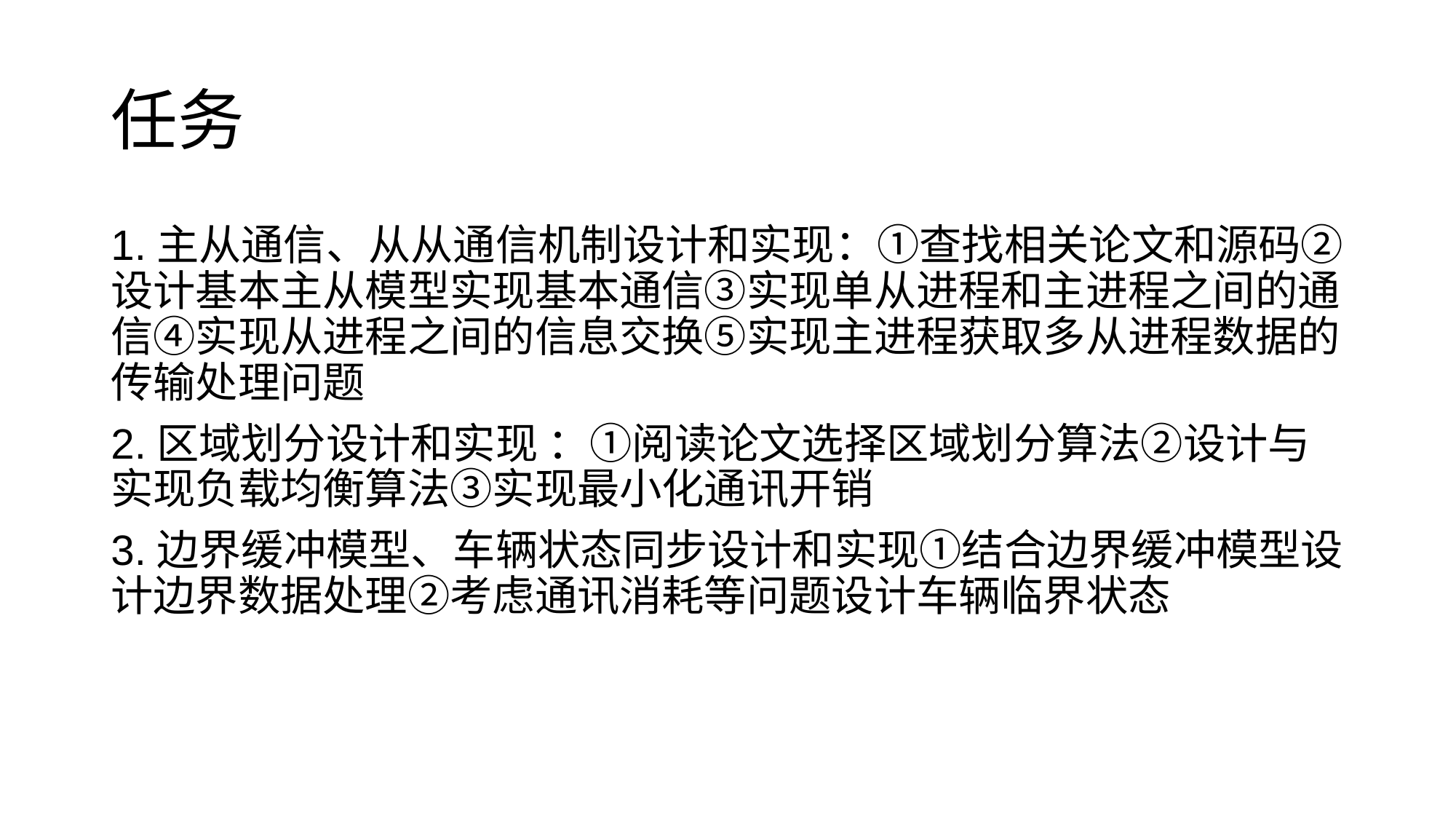

# 任务
1.主从通信、从从通信机制设计和实现：①查找相关论文和源码②设计基本主从模型实现基本通信③实现单从进程和主进程之间的通信④实现从进程之间的信息交换⑤实现主进程获取多从进程数据的传输处理问题
2.区域划分设计和实现 ：①阅读论文选择区域划分算法②设计与实现负载均衡算法③实现最小化通讯开销
3.边界缓冲模型、车辆状态同步设计和实现①结合边界缓冲模型设计边界数据处理②考虑通讯消耗等问题设计车辆临界状态